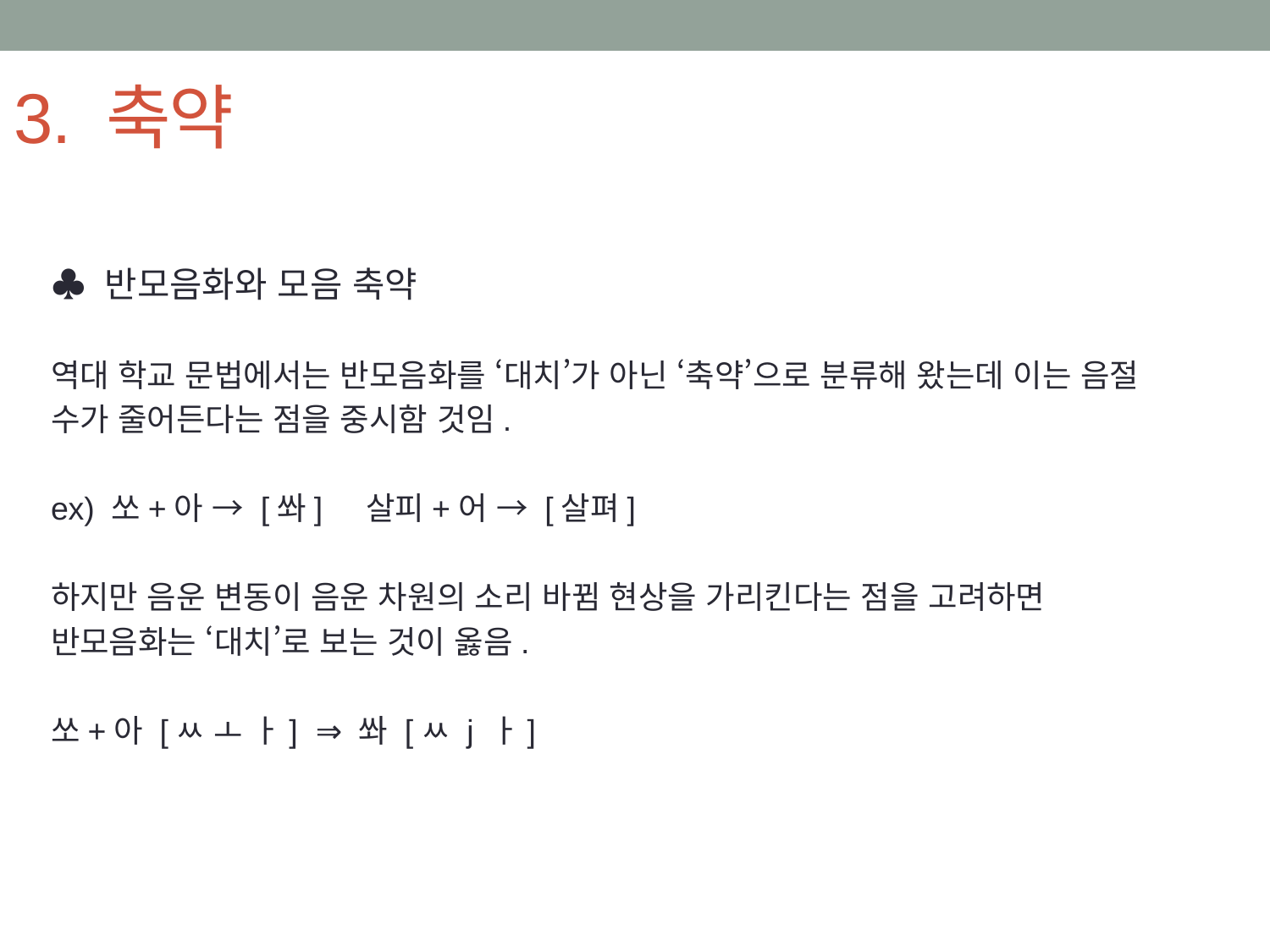

# 3. 축약

♣ 반모음화와 모음 축약

역대 학교 문법에서는 반모음화를 ‘대치’가 아닌 ‘축약’으로 분류해 왔는데 이는 음절
수가 줄어든다는 점을 중시함 것임.

ex) 쏘+아 → [쏴]    살피+어 → [살펴]

하지만 음운 변동이 음운 차원의 소리 바뀜 현상을 가리킨다는 점을 고려하면
반모음화는 ‘대치’로 보는 것이 옳음.

쏘+아 [ㅆ ㅗ ㅏ]  ⇒ 쏴 [ㅆ j ㅏ]